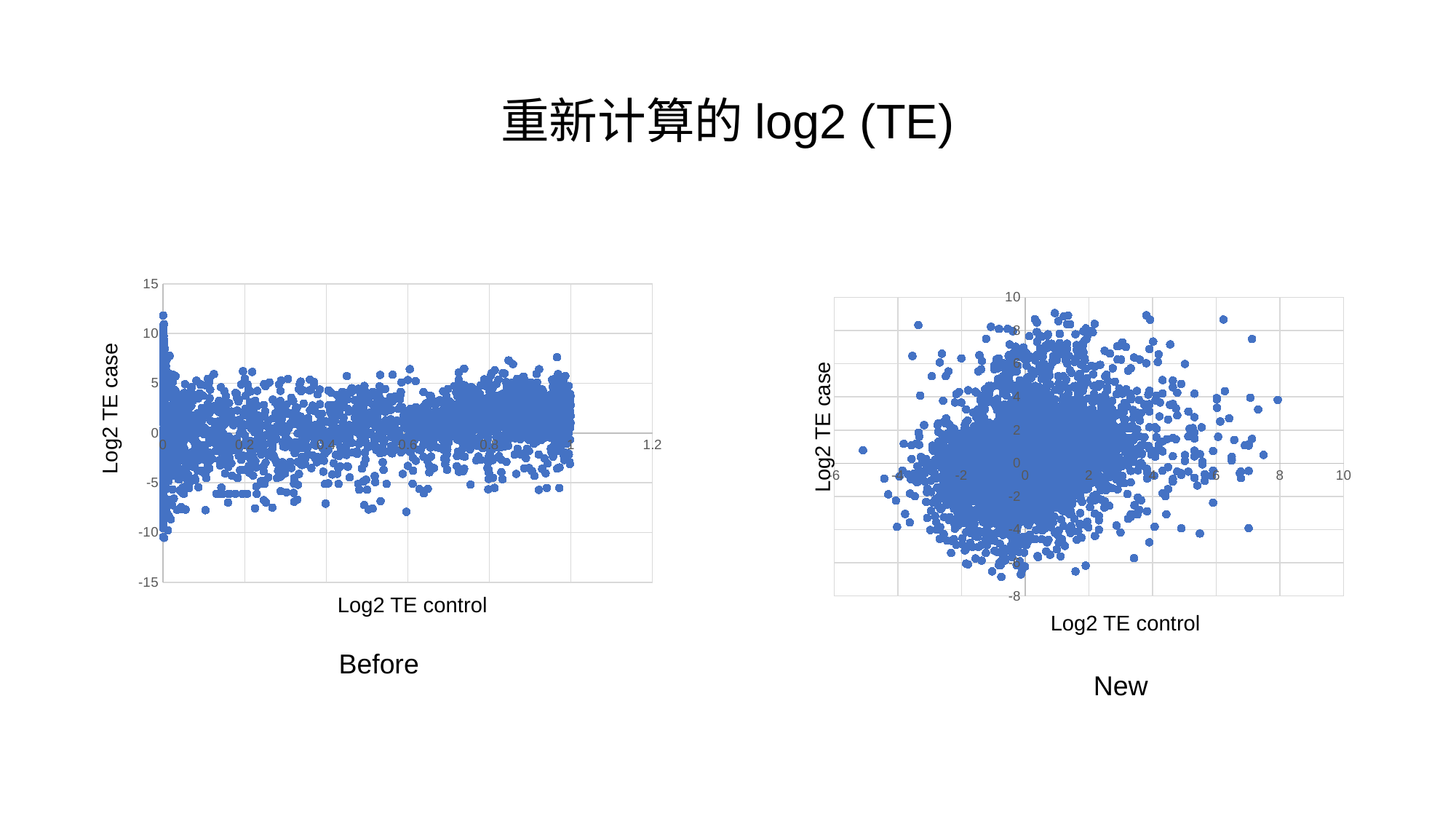

# 重新计算的log2 (TE)

### Chart

| Category |  |
|---|---|

### Chart

| Category |  |
|---|---|
Log2 TE case
Log2 TE case
Log2 TE control
Log2 TE control
Before
New